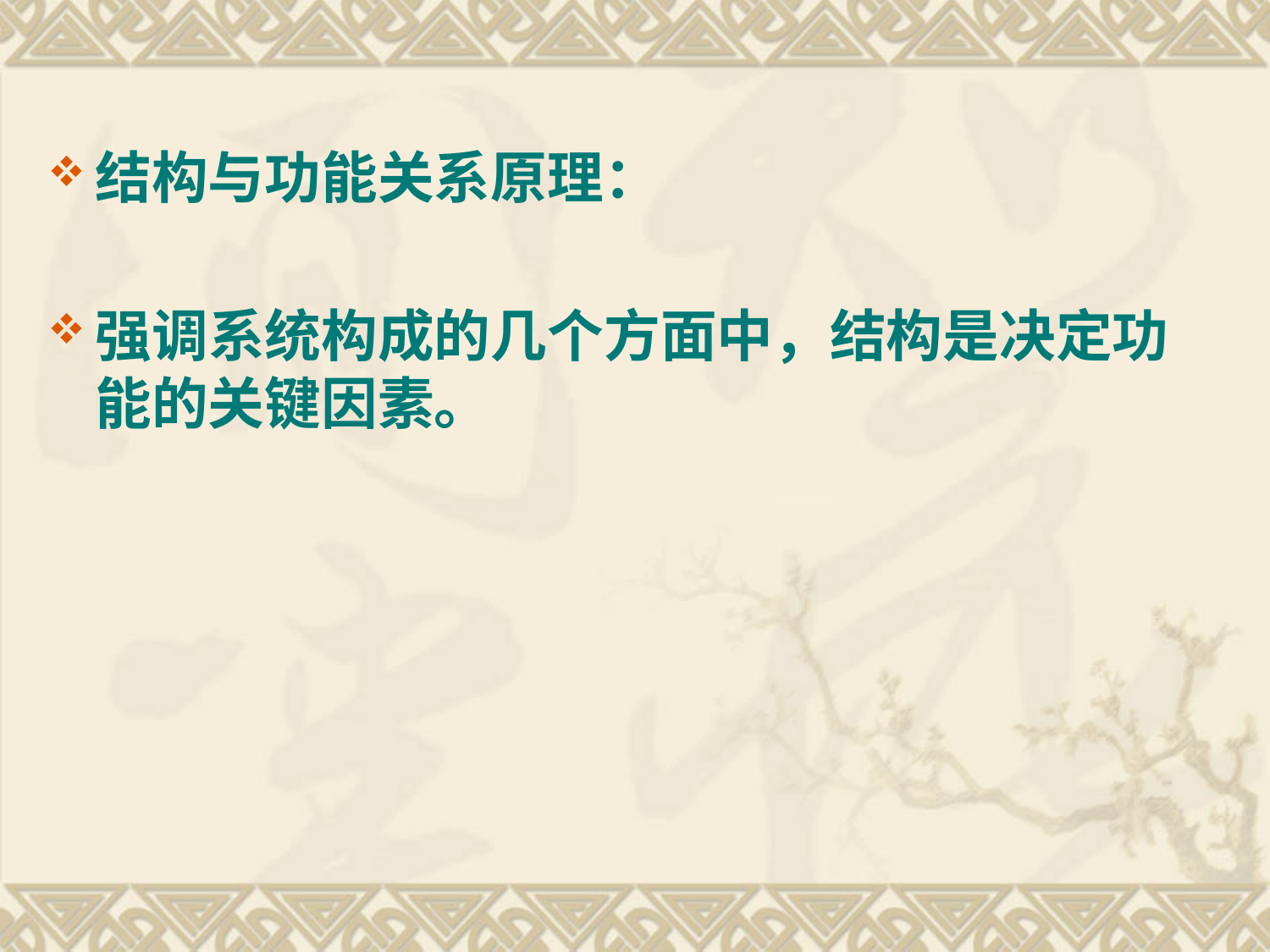

结构与功能关系原理：

强调系统构成的几个方面中，结构是决定功能的关键因素。